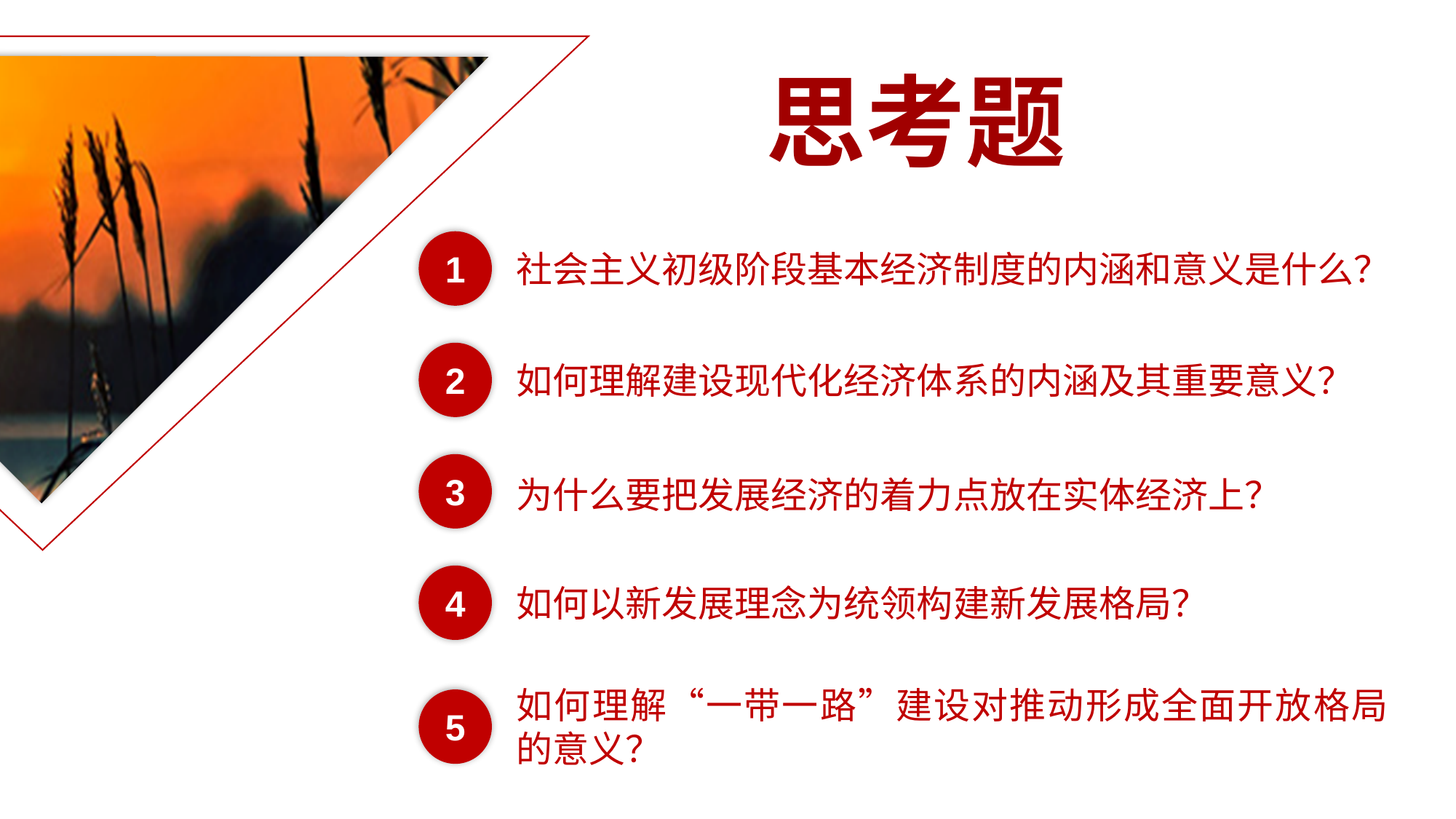

思考题

1
社会主义初级阶段基本经济制度的内涵和意义是什么？

如何理解建设现代化经济体系的内涵及其重要意义？
2

3
为什么要把发展经济的着力点放在实体经济上？

4
如何以新发展理念为统领构建新发展格局？
如何理解“一带一路”建设对推动形成全面开放格局的意义？

5